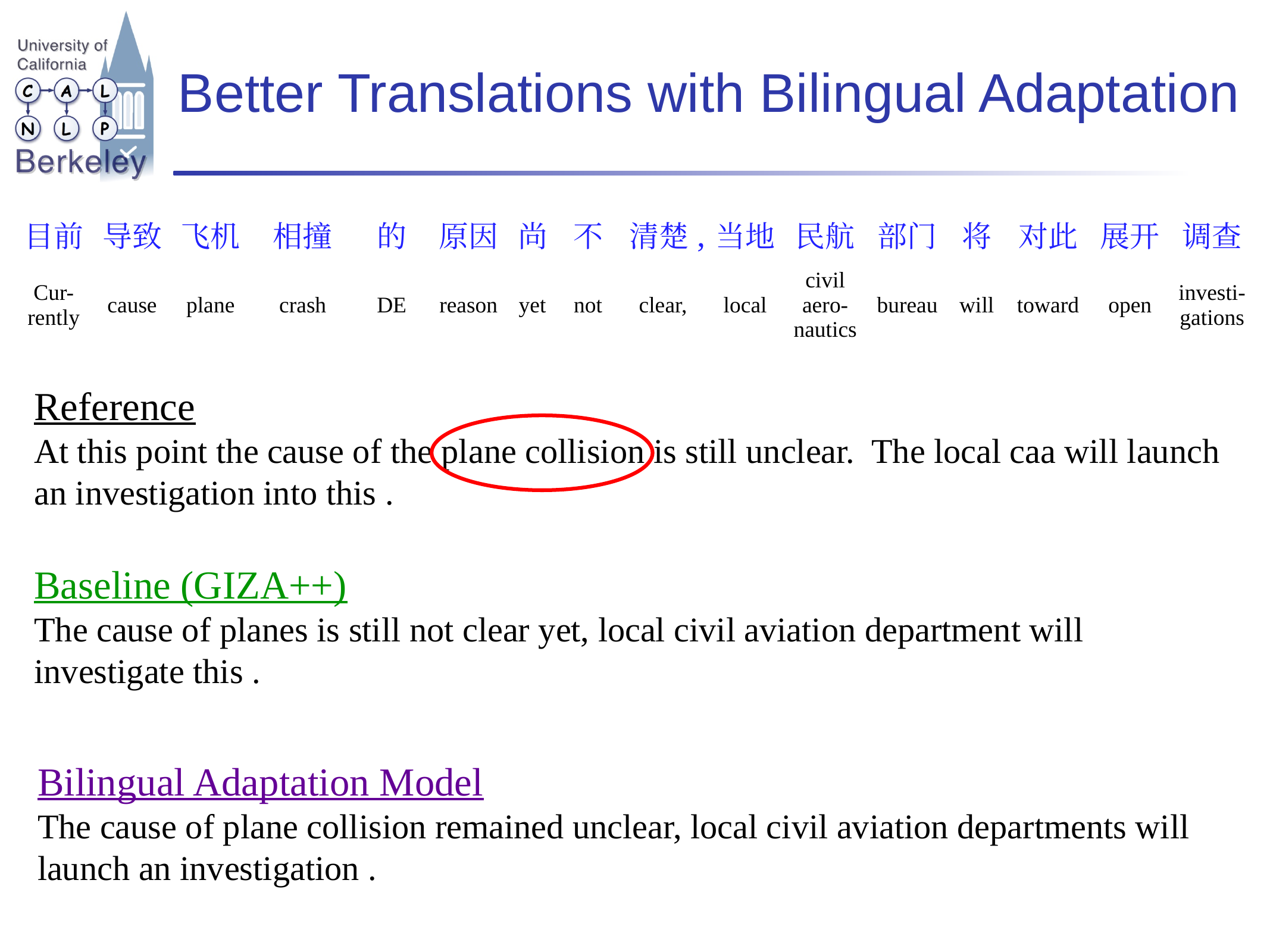

# Better Translations with Bilingual Adaptation
| 目前 | 导致 | 飞机 | 相撞 | 的 | 原因 | 尚 | 不 | 清楚, | 当地 | 民航 | 部门 | 将 | 对此 | 展开 | 调查 |
| --- | --- | --- | --- | --- | --- | --- | --- | --- | --- | --- | --- | --- | --- | --- | --- |
| Cur-rently | cause | plane | crash | DE | reason | yet | not | clear, | local | civil aero-nautics | bureau | will | toward | open | investi-gations |
Reference
At this point the cause of the plane collision is still unclear.  The local caa will launch an investigation into this .
Baseline (GIZA++)
The cause of planes is still not clear yet, local civil aviation department will investigate this .

Bilingual Adaptation Model
The cause of plane collision remained unclear, local civil aviation departments will launch an investigation .